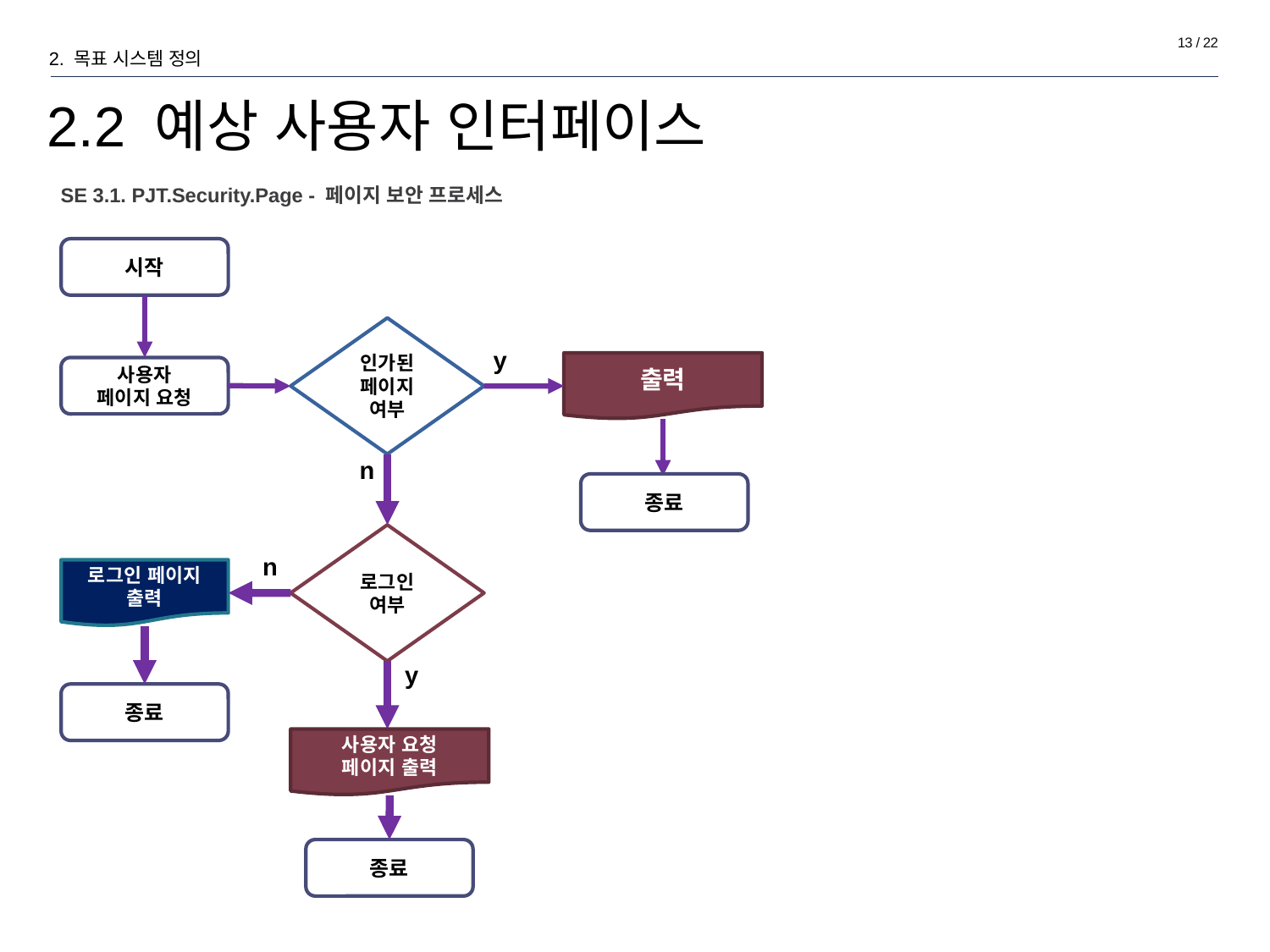

2. 목표 시스템 정의
13 / 22
# 2.2 예상 사용자 인터페이스
SE 3.1. PJT.Security.Page - 페이지 보안 프로세스
시작
인가된
페이지 여부
y
출력
사용자
페이지 요청
n
종료
로그인 여부
n
로그인 페이지
출력
y
종료
사용자 요청
페이지 출력
종료